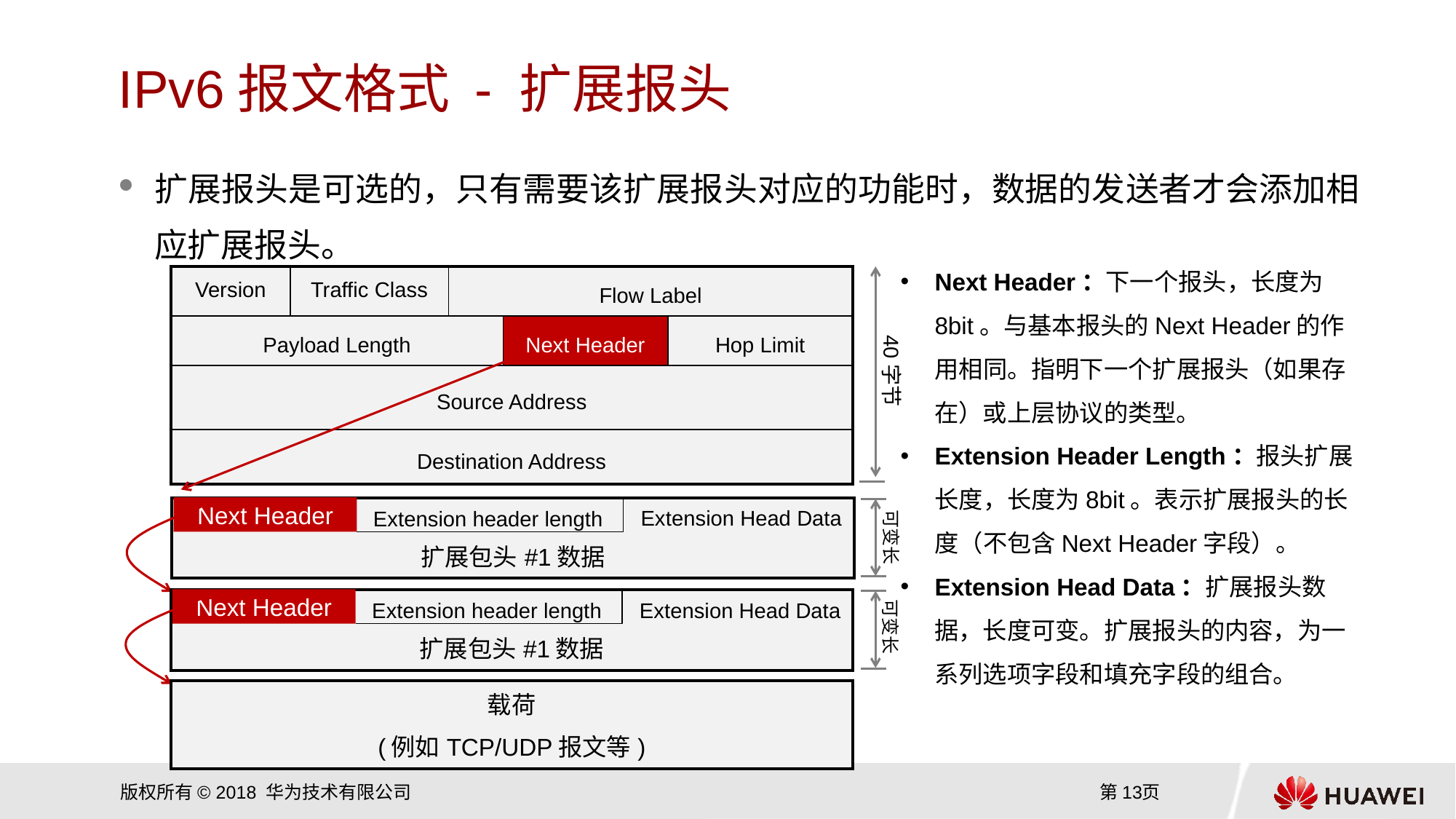

# IPv6报文格式 - 扩展报头
扩展报头是可选的，只有需要该扩展报头对应的功能时，数据的发送者才会添加相应扩展报头。
Next Header：下一个报头，长度为8bit。与基本报头的Next Header的作用相同。指明下一个扩展报头（如果存在）或上层协议的类型。
Extension Header Length：报头扩展长度，长度为8bit。表示扩展报头的长度（不包含Next Header字段）。
Extension Head Data：扩展报头数据，长度可变。扩展报头的内容，为一系列选项字段和填充字段的组合。
| Version | Traffic Class | Flow Label |  |  |
| --- | --- | --- | --- | --- |
| Payload Length |  |  | Next Header | Hop Limit |
| Source Address |  |  |  |  |
| Destination Address |  |  |  |  |
40字节
Next Header

| 扩展包头#1数据 |
| --- |
Extension Head Data
Extension header length

可变长
可变长

Next Header

| 扩展包头#1数据 |
| --- |
Extension Head Data
Extension header length

| 载荷 (例如TCP/UDP报文等) |
| --- |